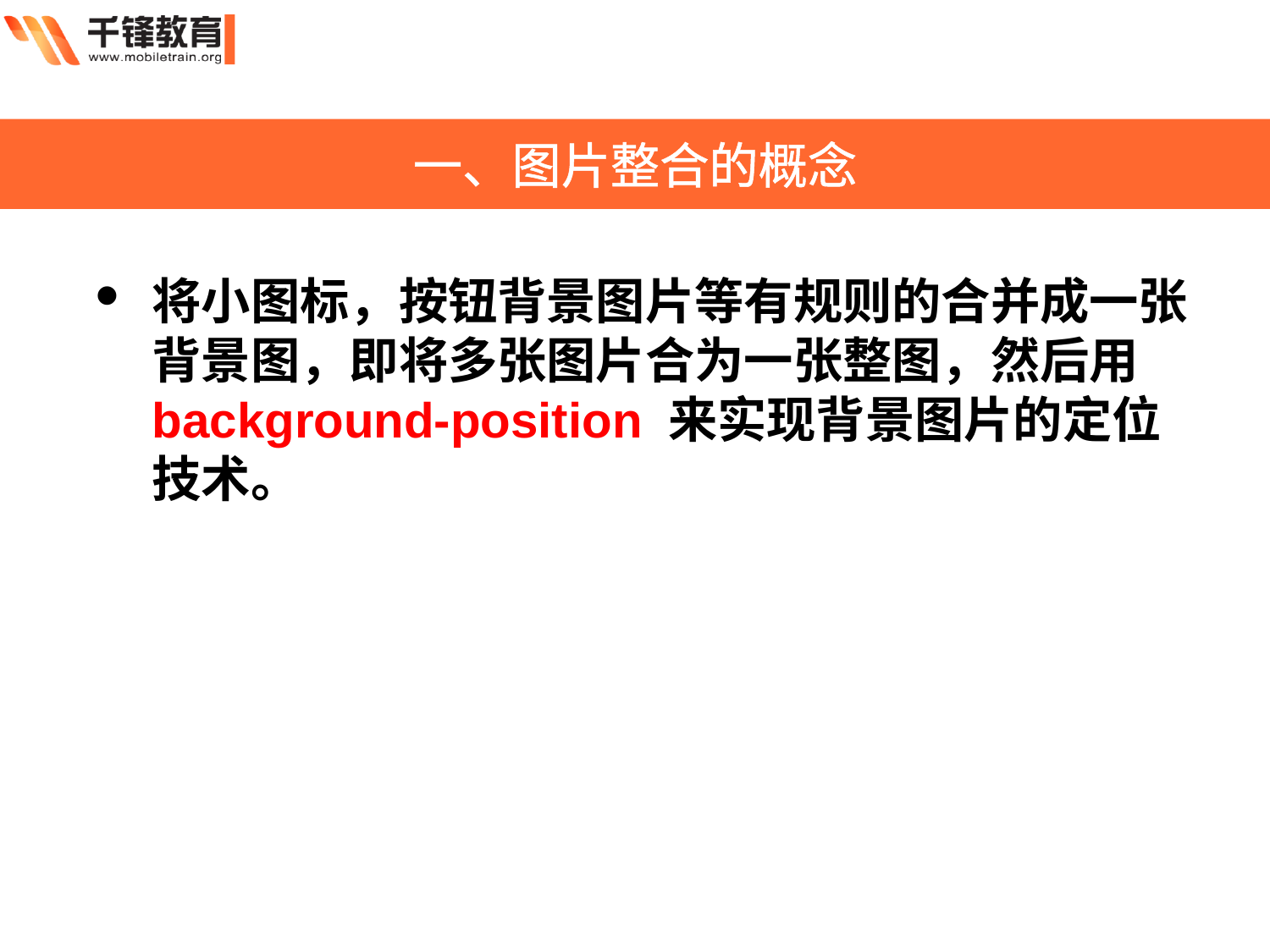

一、图片整合的概念
将小图标，按钮背景图片等有规则的合并成一张背景图，即将多张图片合为一张整图，然后用background-position 来实现背景图片的定位技术。